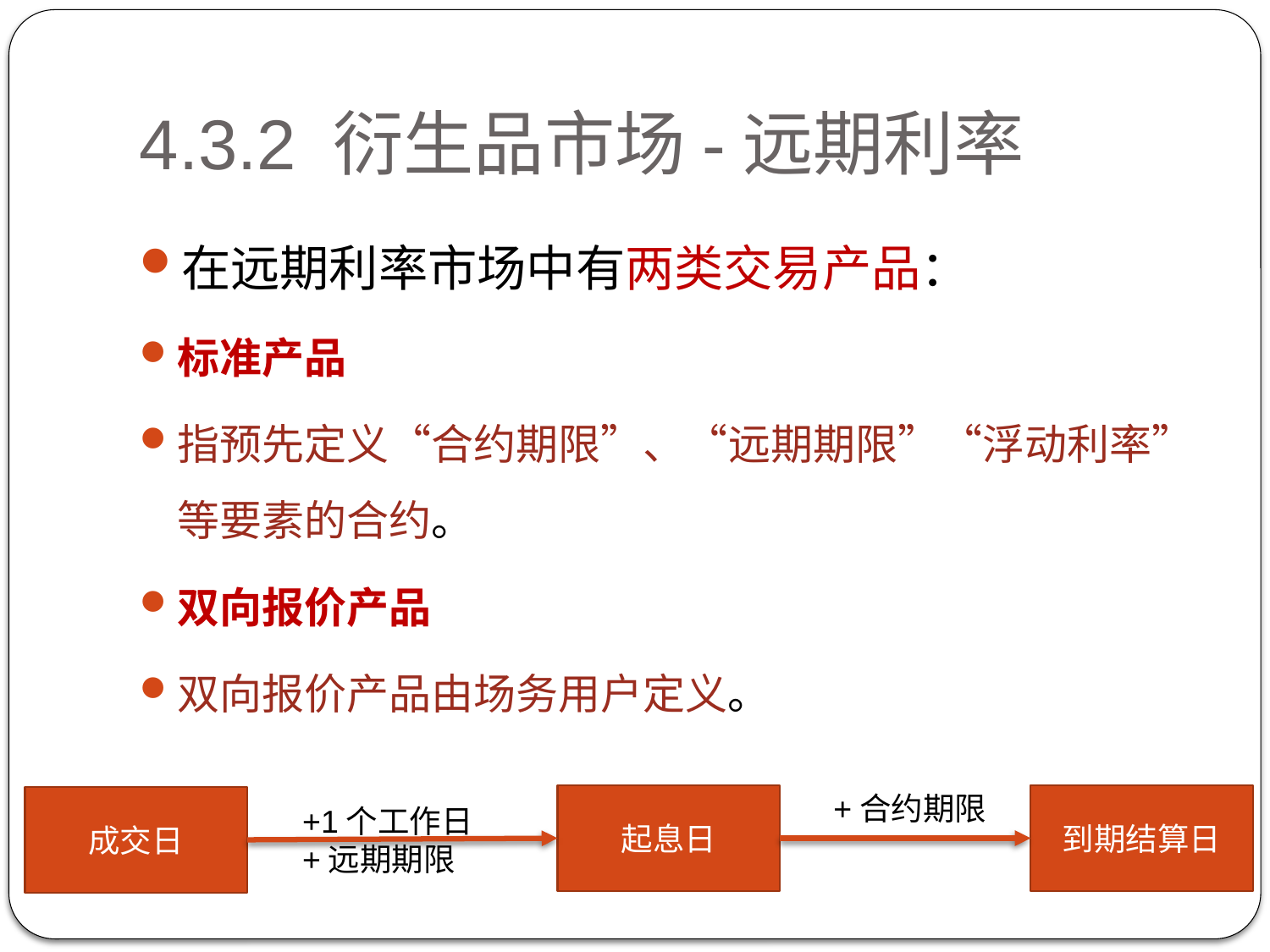

# 4.3.2 衍生品市场-远期利率
在远期利率市场中有两类交易产品：
标准产品
指预先定义“合约期限”、“远期期限”“浮动利率”等要素的合约。
双向报价产品
双向报价产品由场务用户定义。

+合约期限
起息日
到期结算日
成交日
+1个工作日+远期期限